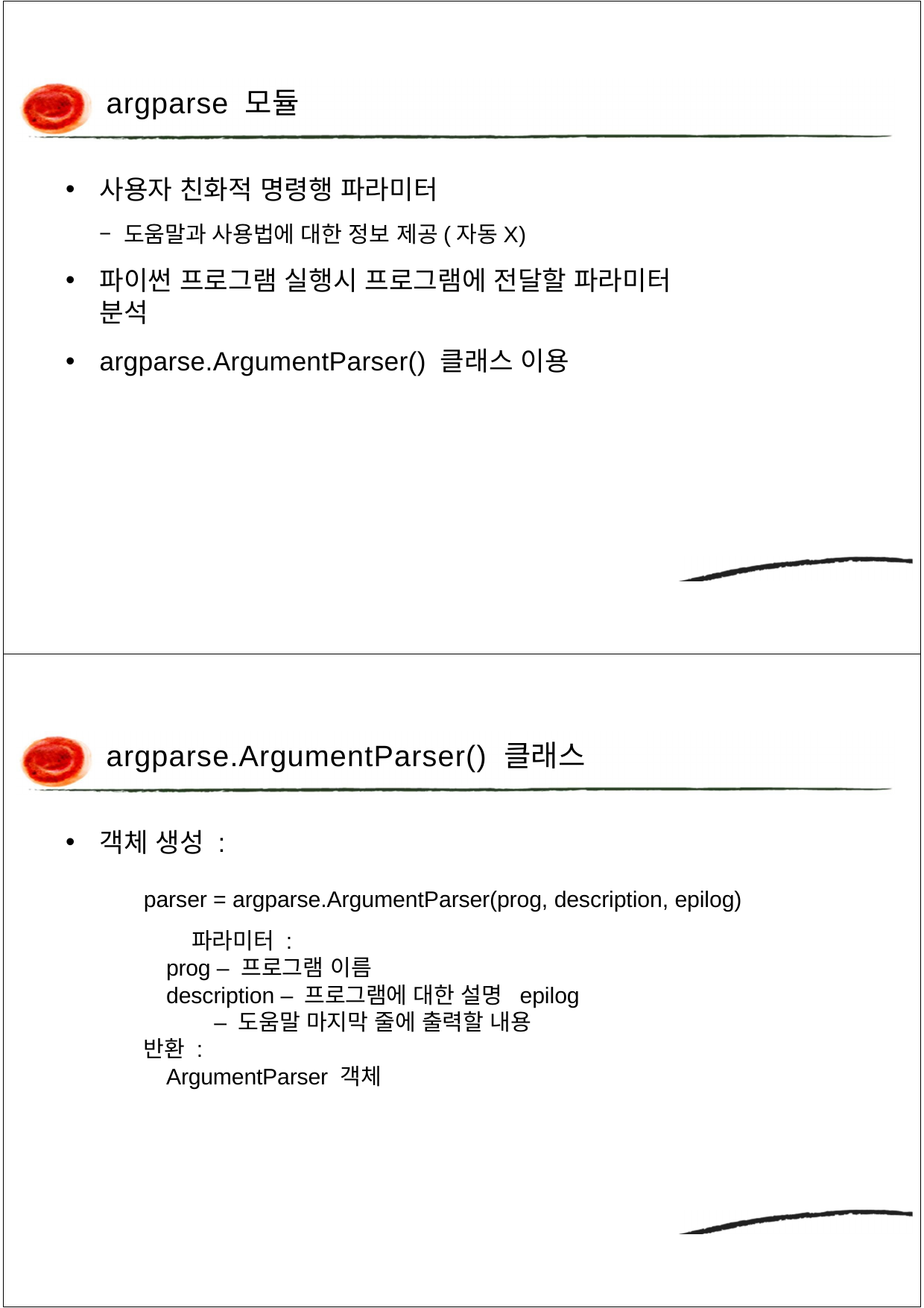

argparse 모듈

사용자 친화적 명령행 파라미터
– 도움말과 사용법에 대한 정보 제공(자동X)
파이썬 프로그램 실행시 프로그램에 전달할 파라미터 분석
argparse.ArgumentParser() 클래스 이용

argparse.ArgumentParser() 클래스

객체 생성 :
parser = argparse.ArgumentParser(prog, description, epilog)  파라미터 :
prog – 프로그램 이름
description – 프로그램에 대한 설명  epilog – 도움말 마지막 줄에 출력할 내용
반환 :
ArgumentParser 객체